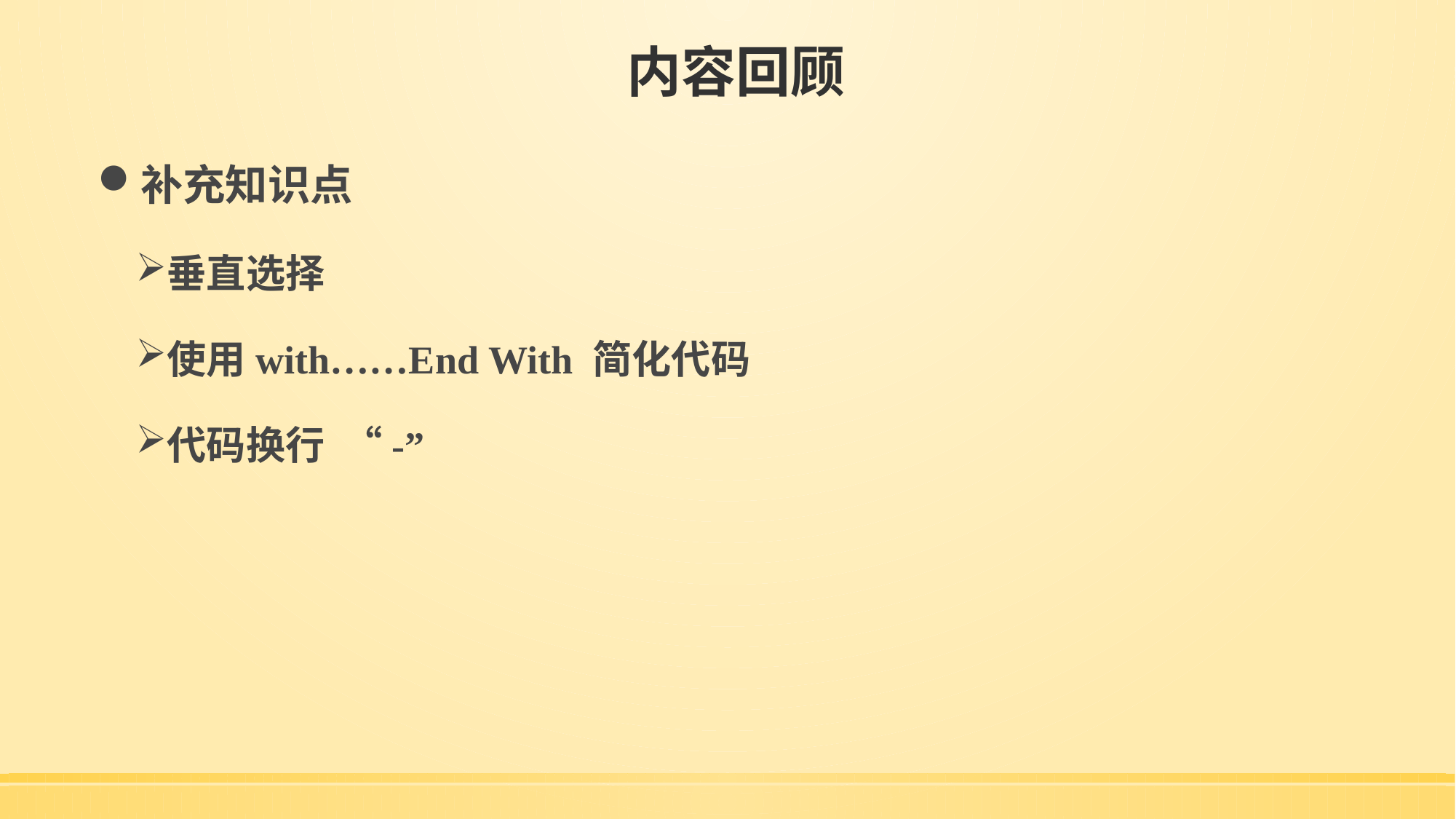

# 内容回顾
补充知识点
垂直选择
使用with……End With 简化代码
代码换行  “-”